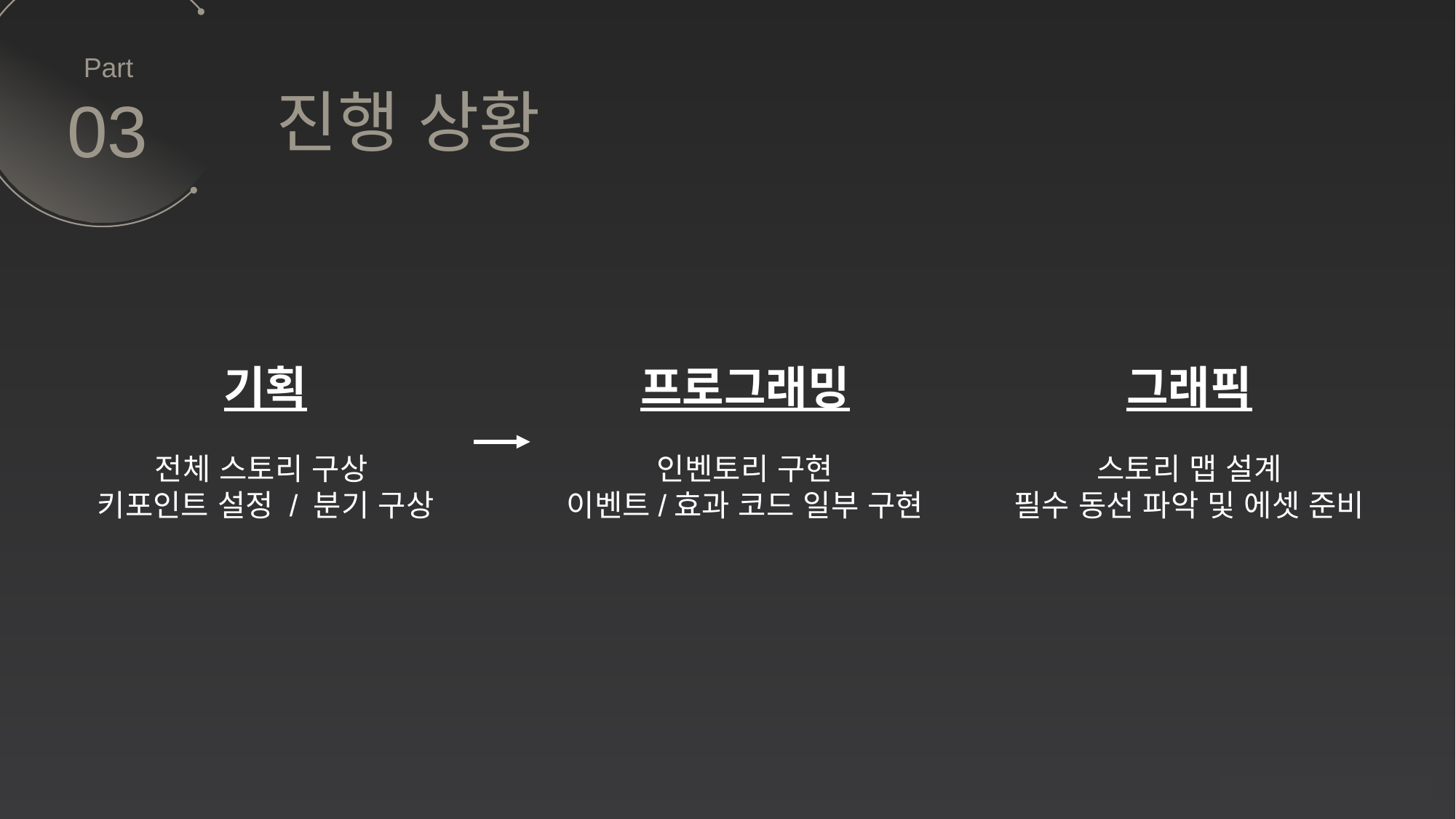

진행 상황
03
기획

전체 스토리 구상
키포인트 설정 / 분기 구상
프로그래밍

인벤토리 구현
이벤트/효과 코드 일부 구현
그래픽

스토리 맵 설계
필수 동선 파악 및 에셋 준비